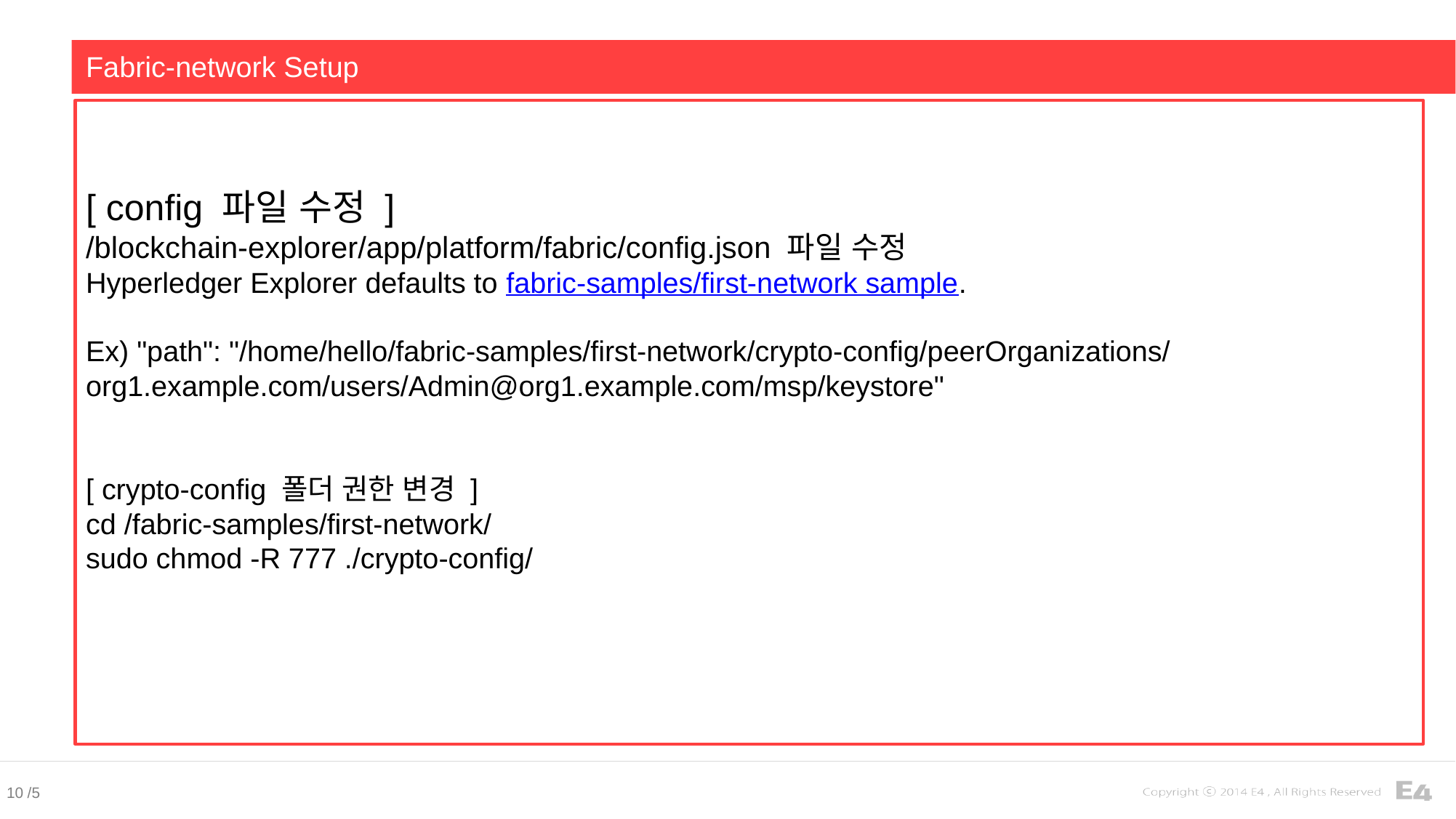

Fabric-network Setup
[ config 파일 수정 ]
/blockchain-explorer/app/platform/fabric/config.json 파일 수정
Hyperledger Explorer defaults to fabric-samples/first-network sample.

Ex) "path": "/home/hello/fabric-samples/first-network/crypto-config/peerOrganizations/org1.example.com/users/Admin@org1.example.com/msp/keystore"

[ crypto-config 폴더 권한 변경 ]
cd /fabric-samples/first-network/
sudo chmod -R 777 ./crypto-config/